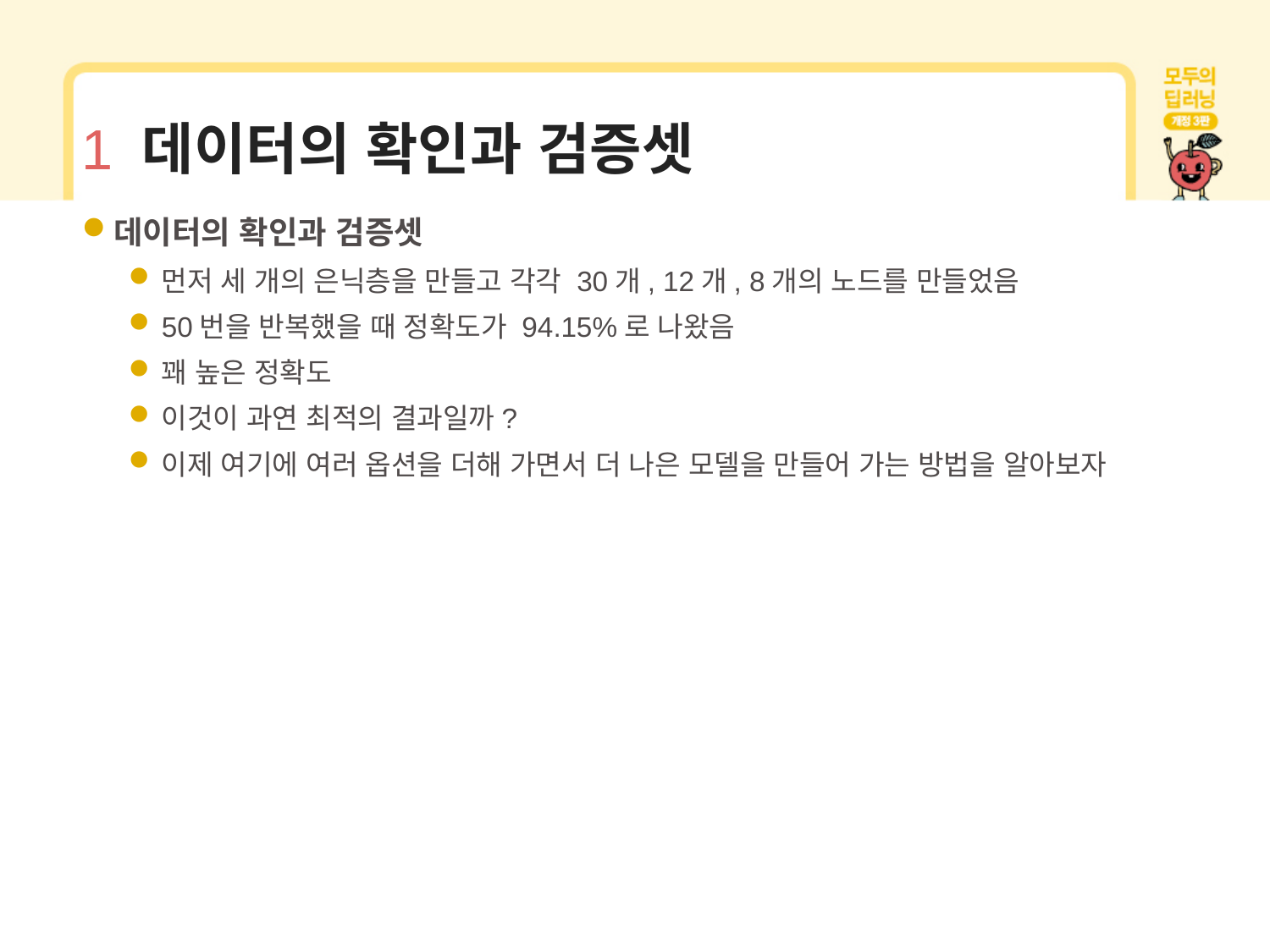

# 1 데이터의 확인과 검증셋
데이터의 확인과 검증셋
먼저 세 개의 은닉층을 만들고 각각 30개, 12개, 8개의 노드를 만들었음
50번을 반복했을 때 정확도가 94.15%로 나왔음
꽤 높은 정확도
이것이 과연 최적의 결과일까?
이제 여기에 여러 옵션을 더해 가면서 더 나은 모델을 만들어 가는 방법을 알아보자